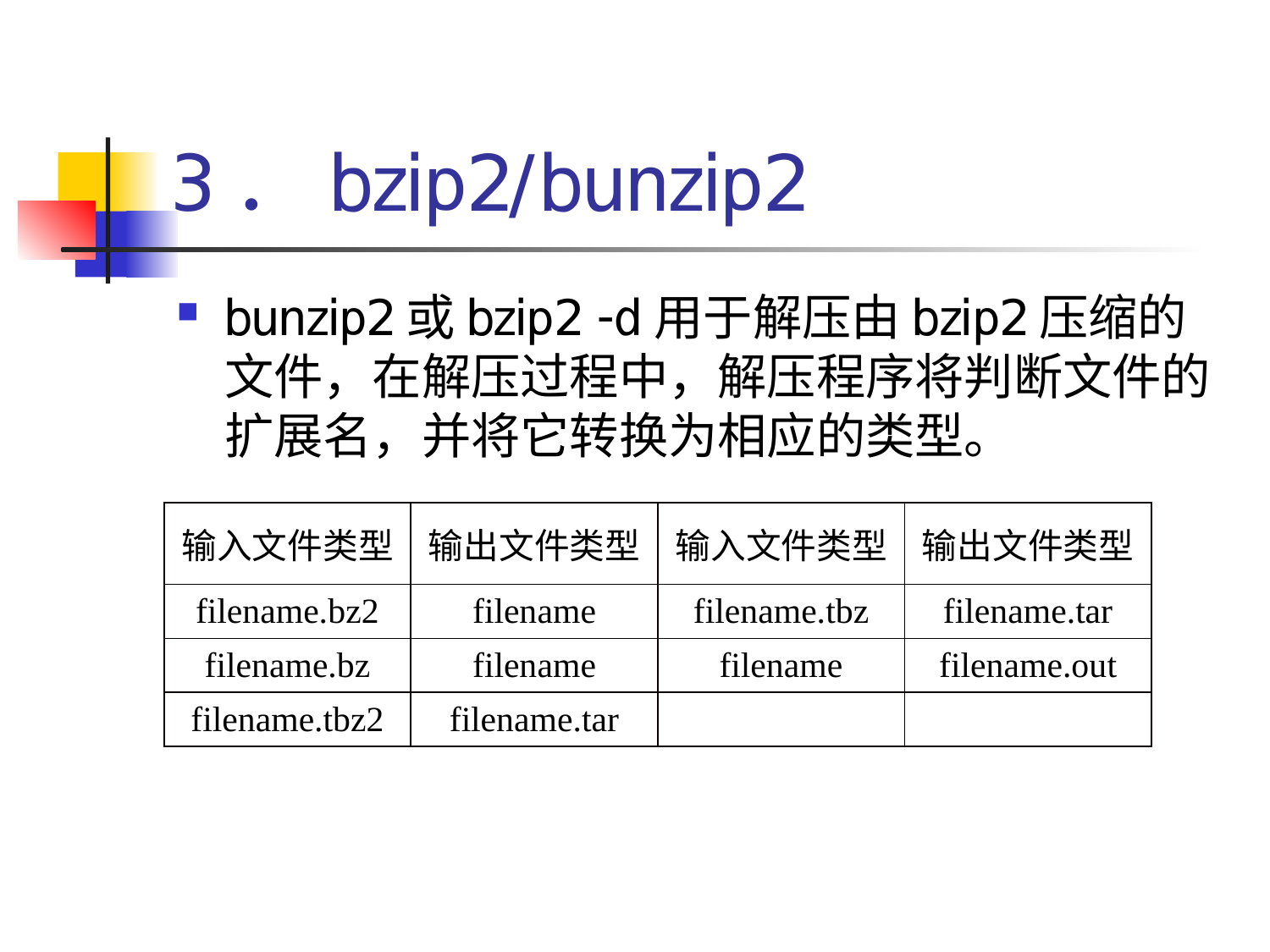

# 3．bzip2/bunzip2
bunzip2或bzip2 -d用于解压由bzip2压缩的文件，在解压过程中，解压程序将判断文件的扩展名，并将它转换为相应的类型。
| 输入文件类型 | 输出文件类型 | 输入文件类型 | 输出文件类型 |
| --- | --- | --- | --- |
| filename.bz2 | filename | filename.tbz | filename.tar |
| filename.bz | filename | filename | filename.out |
| filename.tbz2 | filename.tar |  |  |